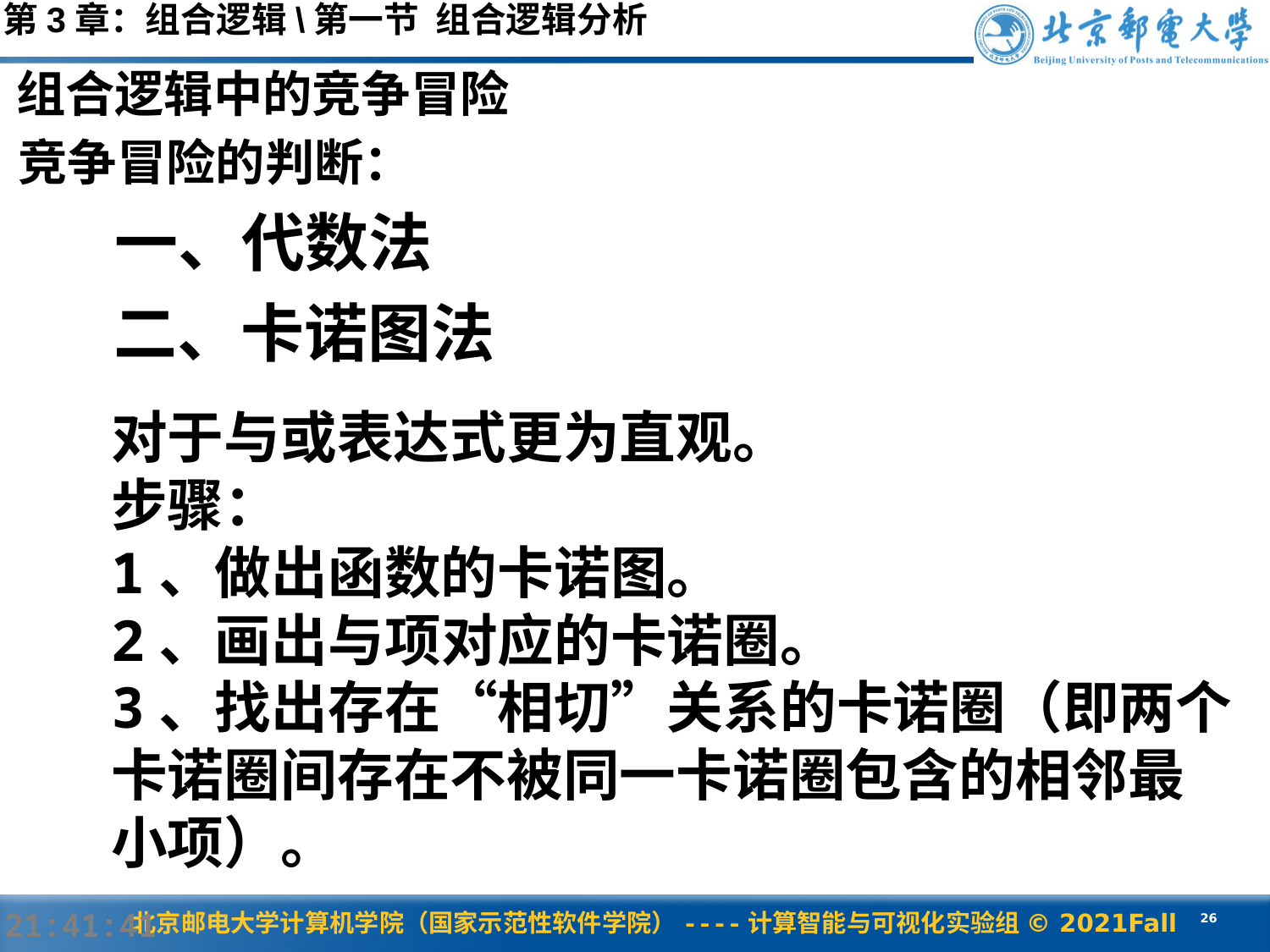

第3章：组合逻辑\第一节  组合逻辑分析
组合逻辑中的竞争冒险
竞争冒险的判断：
一、代数法
二、卡诺图法
对于与或表达式更为直观。
步骤：
1、做出函数的卡诺图。
2、画出与项对应的卡诺圈。
3、找出存在“相切”关系的卡诺圈（即两个卡诺圈间存在不被同一卡诺圈包含的相邻最小项）。